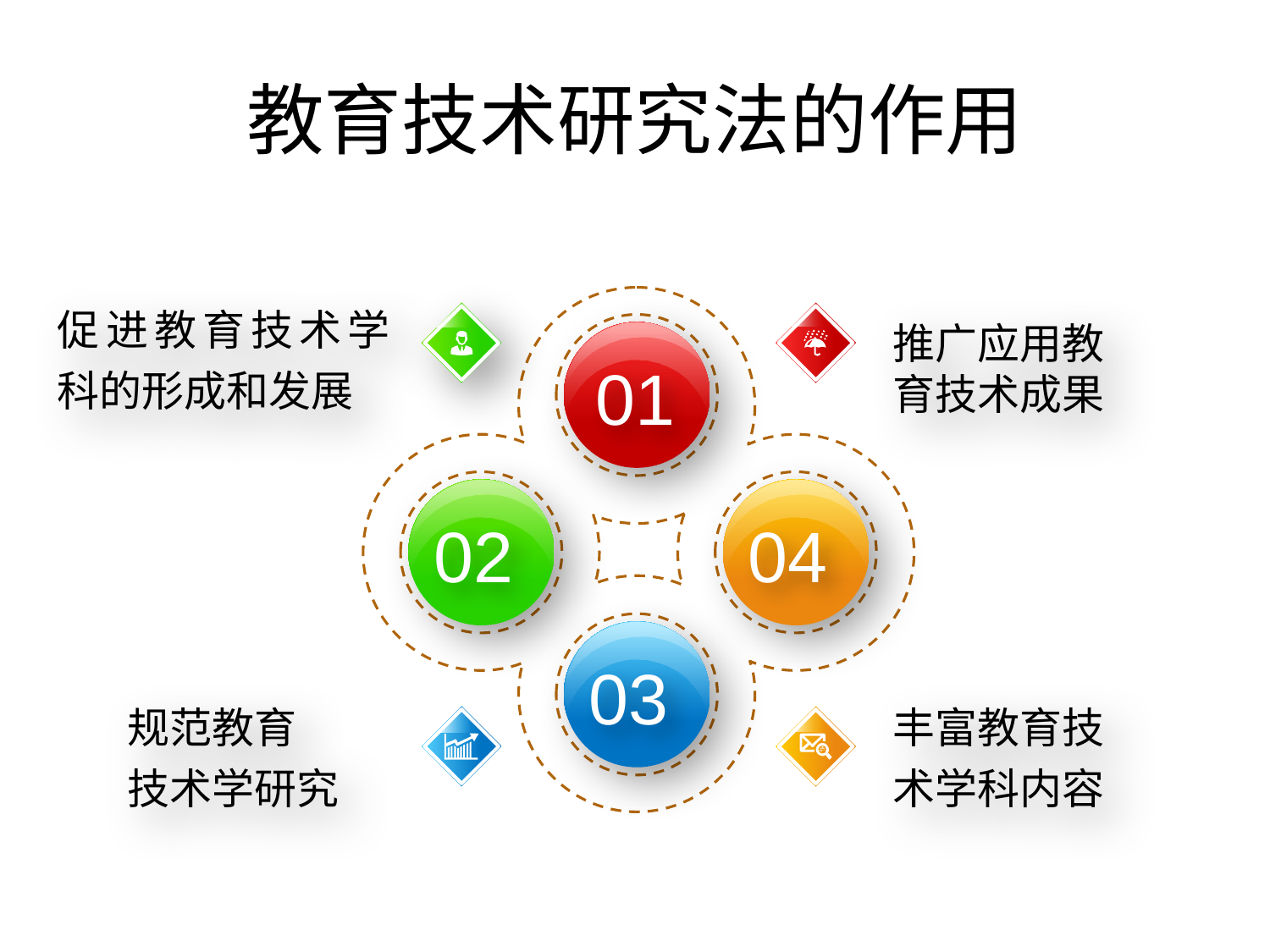

# 教育技术研究法的作用
促进教育技术学科的形成和发展

推广应用教
育技术成果

01

02
04

03
规范教育
技术学研究
丰富教育技
术学科内容